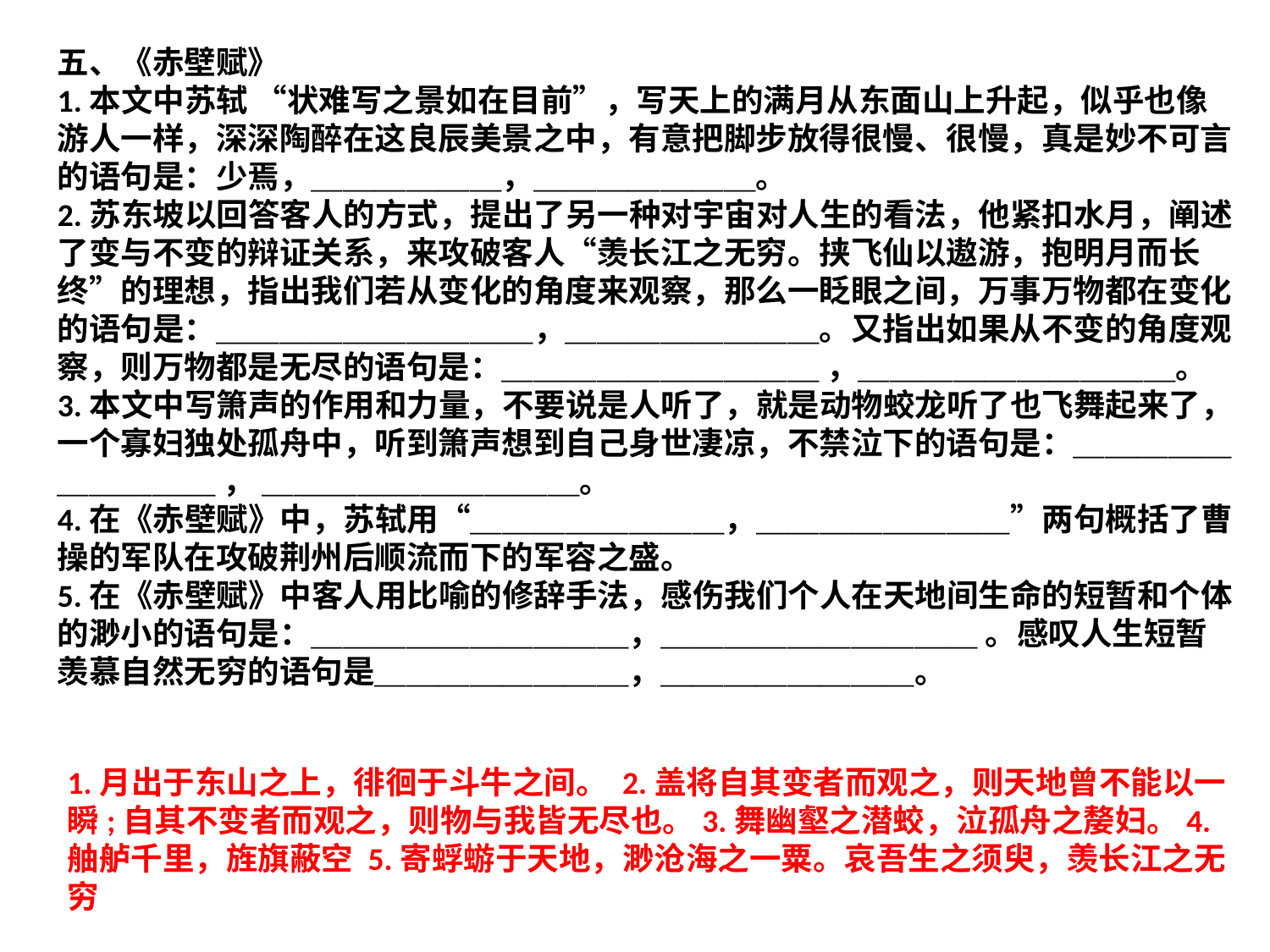

五、《赤壁赋》
1.本文中苏轼 “状难写之景如在目前”，写天上的满月从东面山上升起，似乎也像游人一样，深深陶醉在这良辰美景之中，有意把脚步放得很慢、很慢，真是妙不可言的语句是：少焉，＿＿＿＿＿＿，＿＿＿＿＿＿＿。
2.苏东坡以回答客人的方式，提出了另一种对宇宙对人生的看法，他紧扣水月，阐述了变与不变的辩证关系，来攻破客人“羡长江之无穷。挟飞仙以遨游，抱明月而长终”的理想，指出我们若从变化的角度来观察，那么一眨眼之间，万事万物都在变化的语句是：＿＿＿＿＿＿＿＿＿＿，＿＿＿＿＿＿＿＿。又指出如果从不变的角度观察，则万物都是无尽的语句是：＿＿＿＿＿＿＿＿＿＿ ，＿＿＿＿＿＿＿＿＿＿。
3.本文中写箫声的作用和力量，不要说是人听了，就是动物蛟龙听了也飞舞起来了，一个寡妇独处孤舟中，听到箫声想到自己身世凄凉，不禁泣下的语句是：＿＿＿＿＿＿＿＿＿＿ ， ＿＿＿＿＿＿＿＿＿＿。
4.在《赤壁赋》中，苏轼用“＿＿＿＿＿＿＿＿，＿＿＿＿＿＿＿＿”两句概括了曹操的军队在攻破荆州后顺流而下的军容之盛。
5.在《赤壁赋》中客人用比喻的修辞手法，感伤我们个人在天地间生命的短暂和个体的渺小的语句是：＿＿＿＿＿＿＿＿＿＿，＿＿＿＿＿＿＿＿＿＿ 。感叹人生短暂羡慕自然无穷的语句是＿＿＿＿＿＿＿＿，＿＿＿＿＿＿＿＿。

1.月出于东山之上，徘徊于斗牛之间。 2.盖将自其变者而观之，则天地曾不能以一瞬;自其不变者而观之，则物与我皆无尽也。3.舞幽壑之潜蛟，泣孤舟之嫠妇。4.舳舻千里，旌旗蔽空 5.寄蜉蝣于天地，渺沧海之一粟。哀吾生之须臾，羡长江之无穷